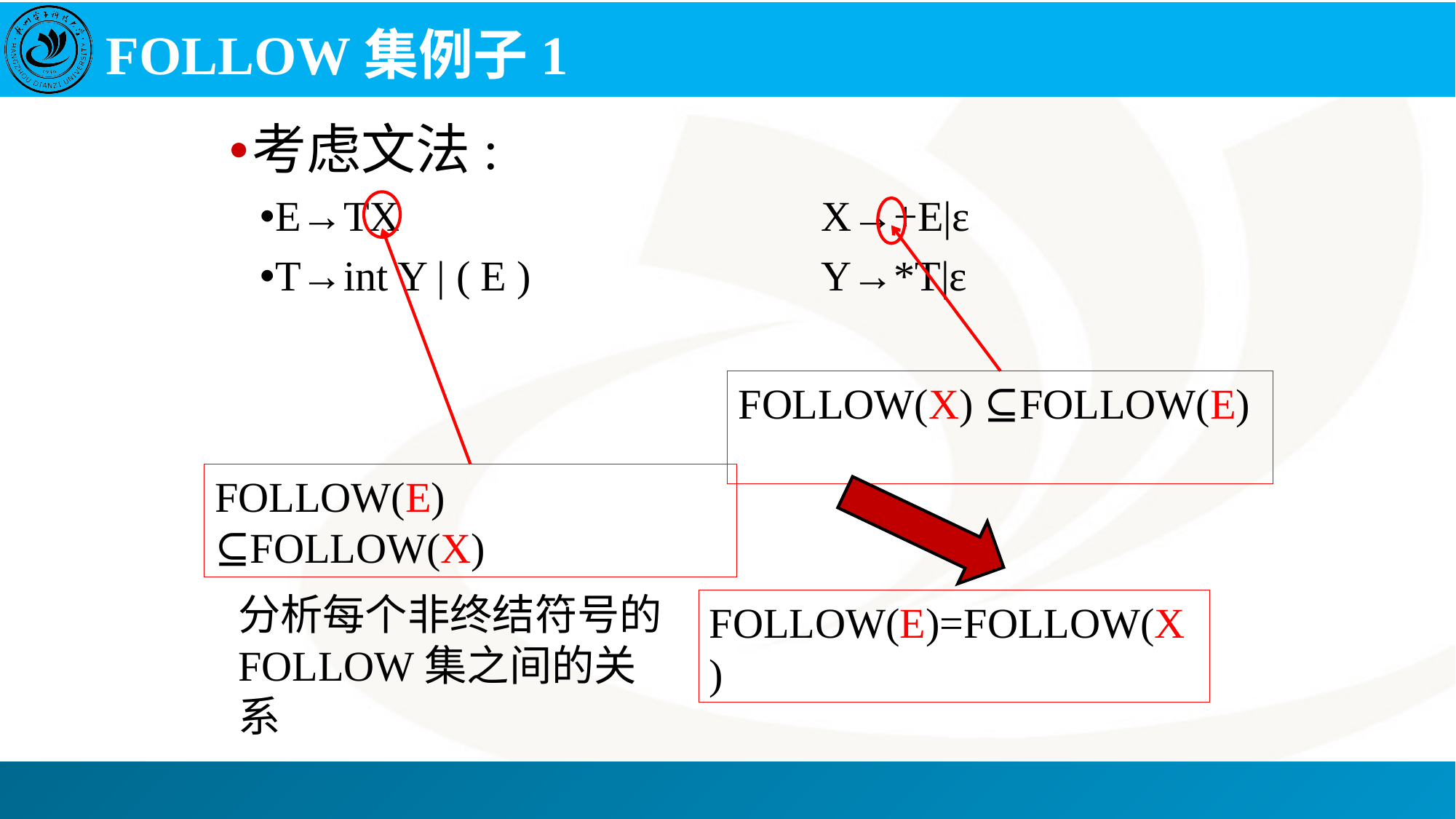

# FOLLOW集例子1
考虑文法:
E→TX				X→+E|ε
T→int Y | ( E )			Y→*T|ε

FOLLOW(X) ⊆FOLLOW(E)
FOLLOW(E) ⊆FOLLOW(X)

分析每个非终结符号的FOLLOW集之间的关系
FOLLOW(E)=FOLLOW(X)
26